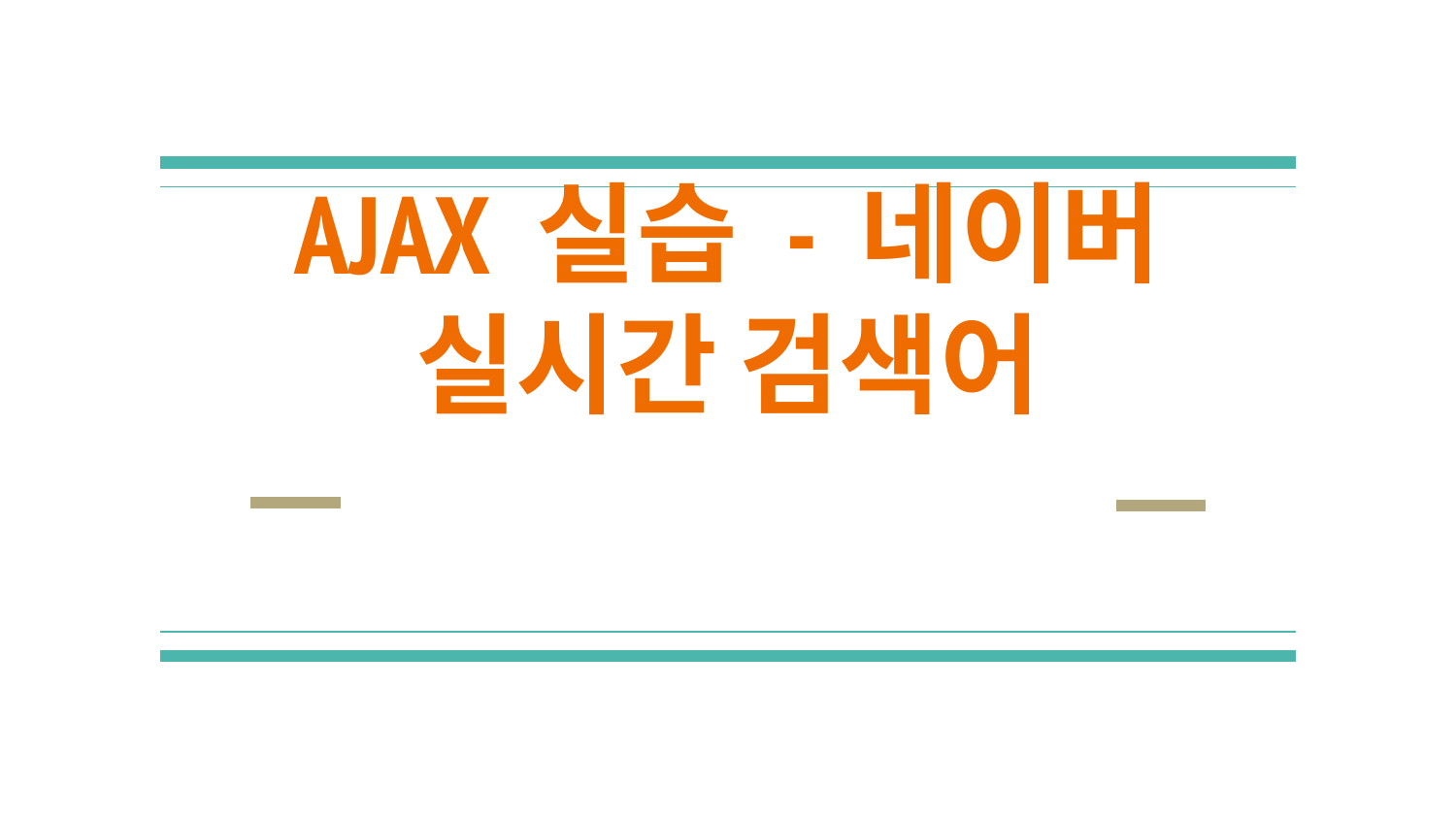

# AJAX 실습 - 네이버 실시간 검색어